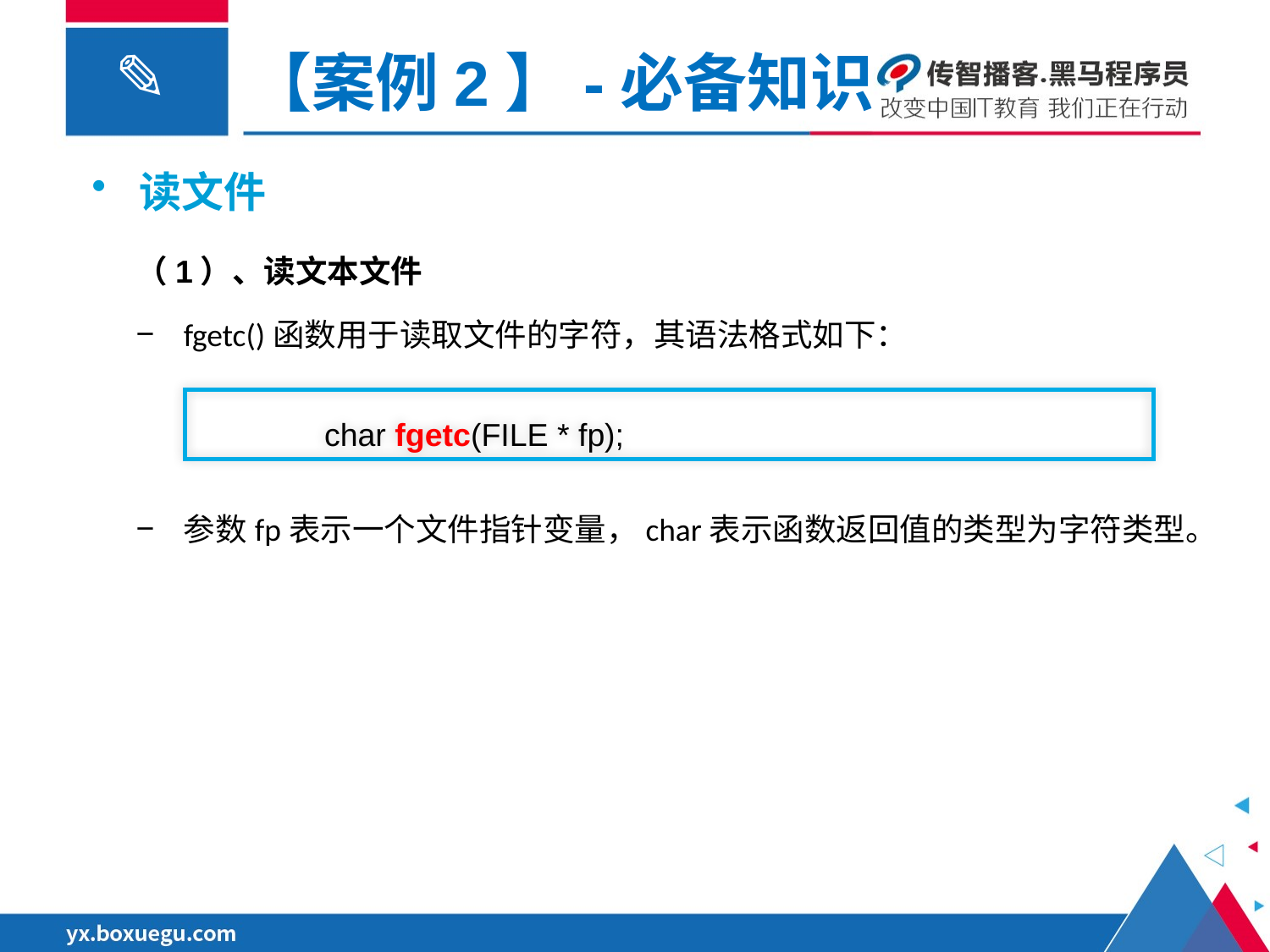

【案例2】-必备知识
读文件
（1）、读文本文件
fgetc()函数用于读取文件的字符，其语法格式如下：
	char fgetc(FILE * fp);
参数fp表示一个文件指针变量，char表示函数返回值的类型为字符类型。